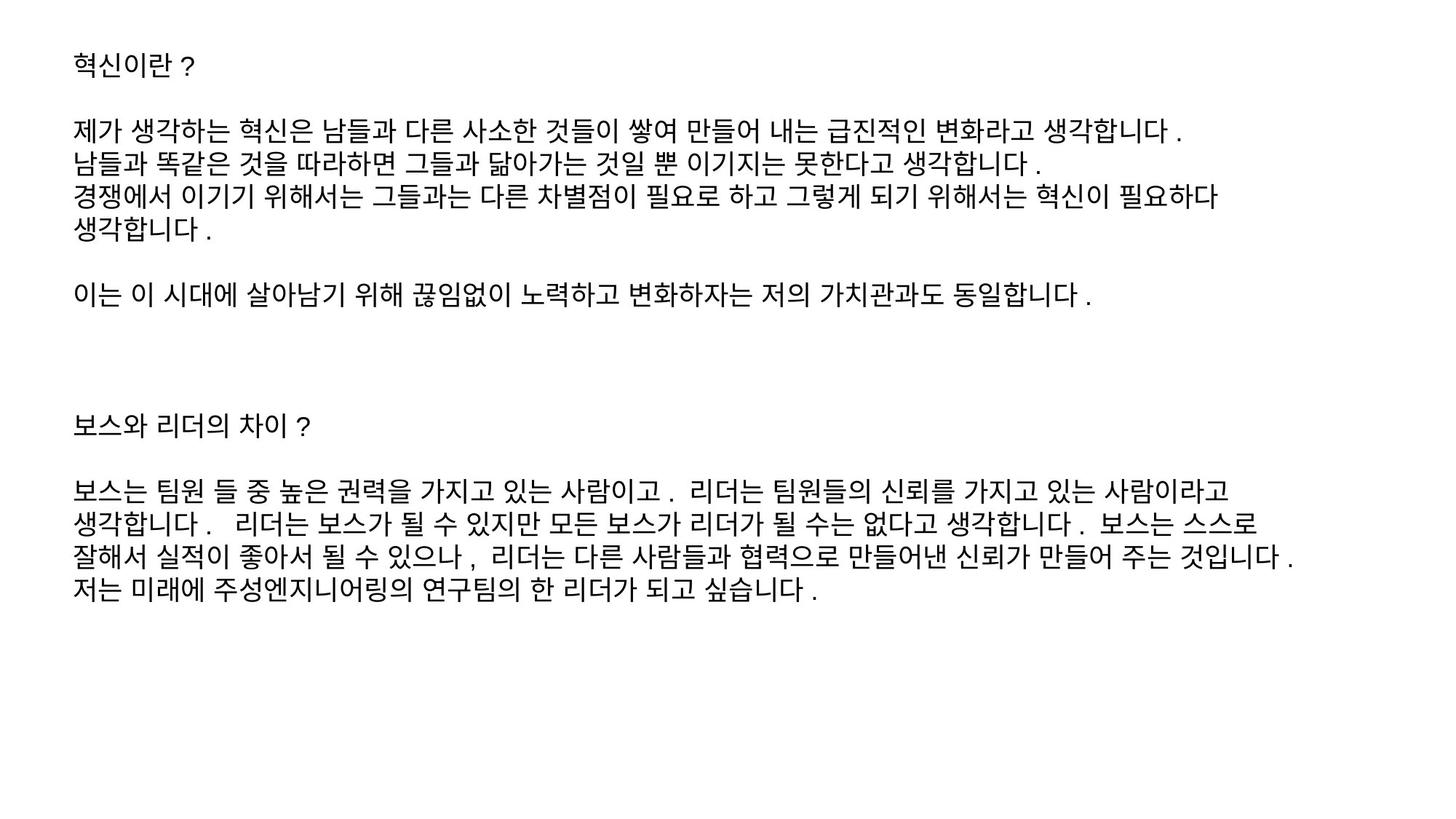

혁신이란?

제가 생각하는 혁신은 남들과 다른 사소한 것들이 쌓여 만들어 내는 급진적인 변화라고 생각합니다.
남들과 똑같은 것을 따라하면 그들과 닮아가는 것일 뿐 이기지는 못한다고 생각합니다.
경쟁에서 이기기 위해서는 그들과는 다른 차별점이 필요로 하고 그렇게 되기 위해서는 혁신이 필요하다 생각합니다.

이는 이 시대에 살아남기 위해 끊임없이 노력하고 변화하자는 저의 가치관과도 동일합니다.

보스와 리더의 차이?

보스는 팀원 들 중 높은 권력을 가지고 있는 사람이고. 리더는 팀원들의 신뢰를 가지고 있는 사람이라고 생각합니다.  리더는 보스가 될 수 있지만 모든 보스가 리더가 될 수는 없다고 생각합니다. 보스는 스스로 잘해서 실적이 좋아서 될 수 있으나, 리더는 다른 사람들과 협력으로 만들어낸 신뢰가 만들어 주는 것입니다. 저는 미래에 주성엔지니어링의 연구팀의 한 리더가 되고 싶습니다.